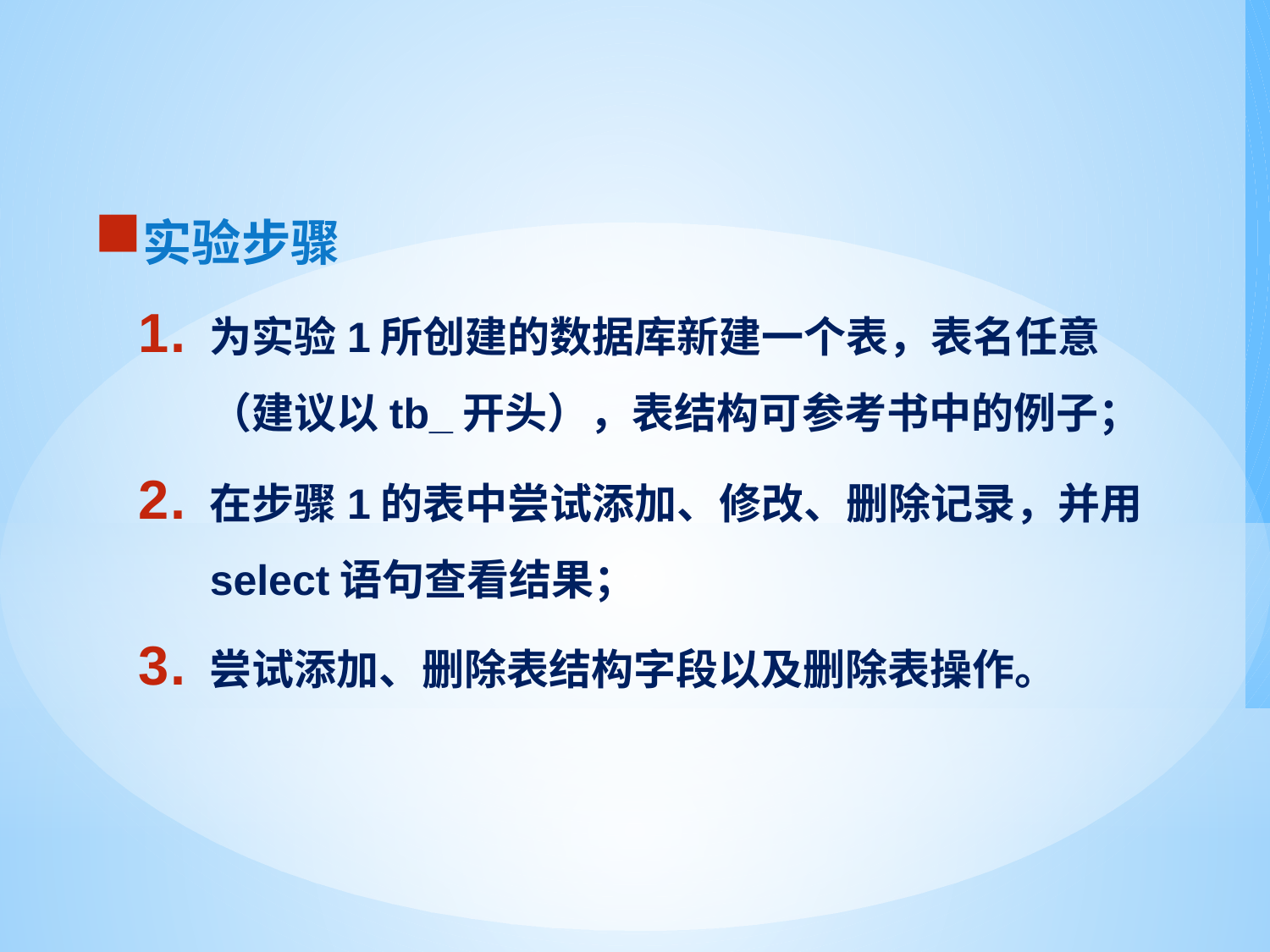

#
实验步骤
为实验1所创建的数据库新建一个表，表名任意（建议以tb_开头），表结构可参考书中的例子；
在步骤1的表中尝试添加、修改、删除记录，并用select语句查看结果；
尝试添加、删除表结构字段以及删除表操作。